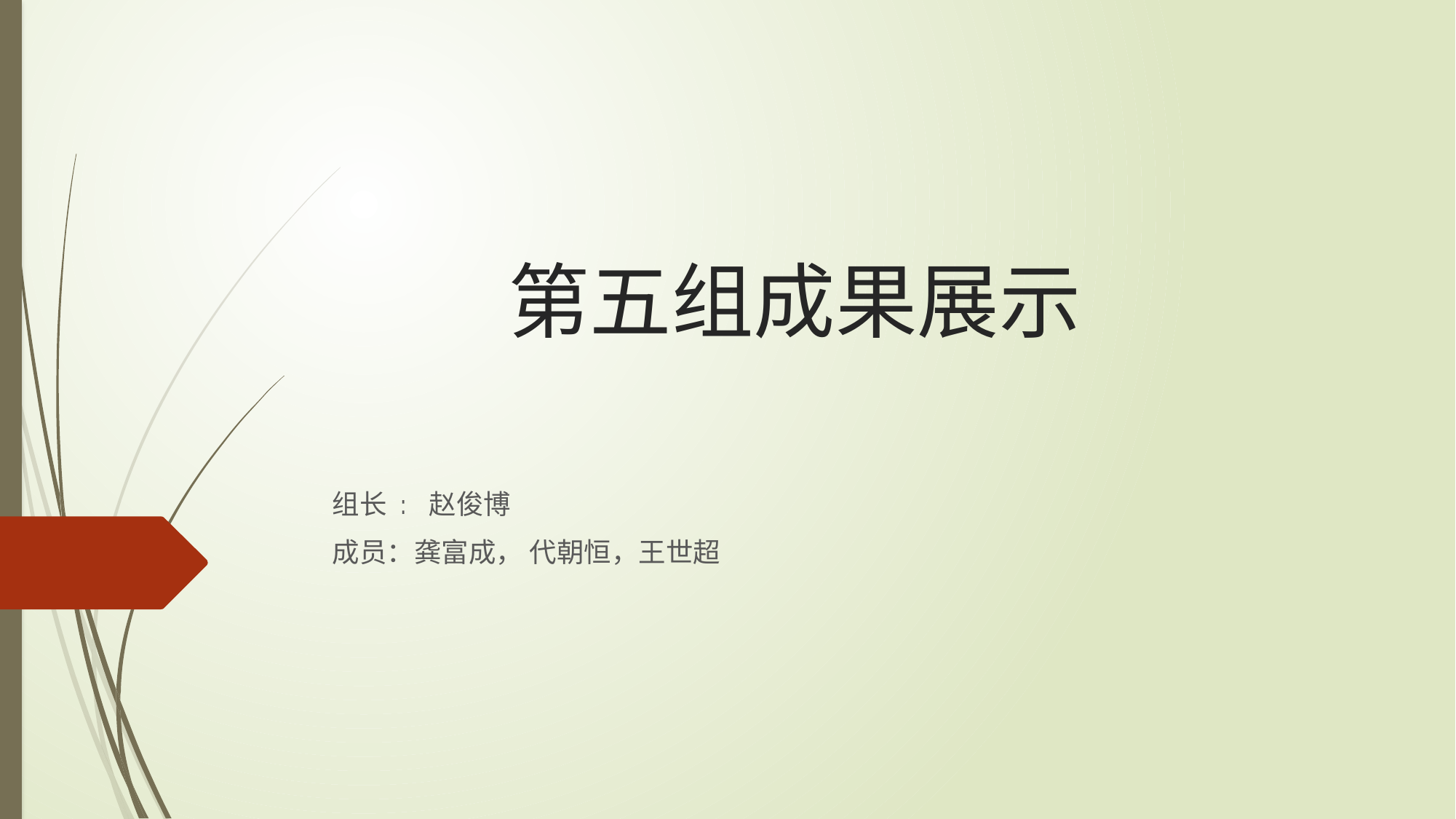

# 第五组成果展示
  组长 :  赵俊博
  成员：龚富成， 代朝恒，王世超